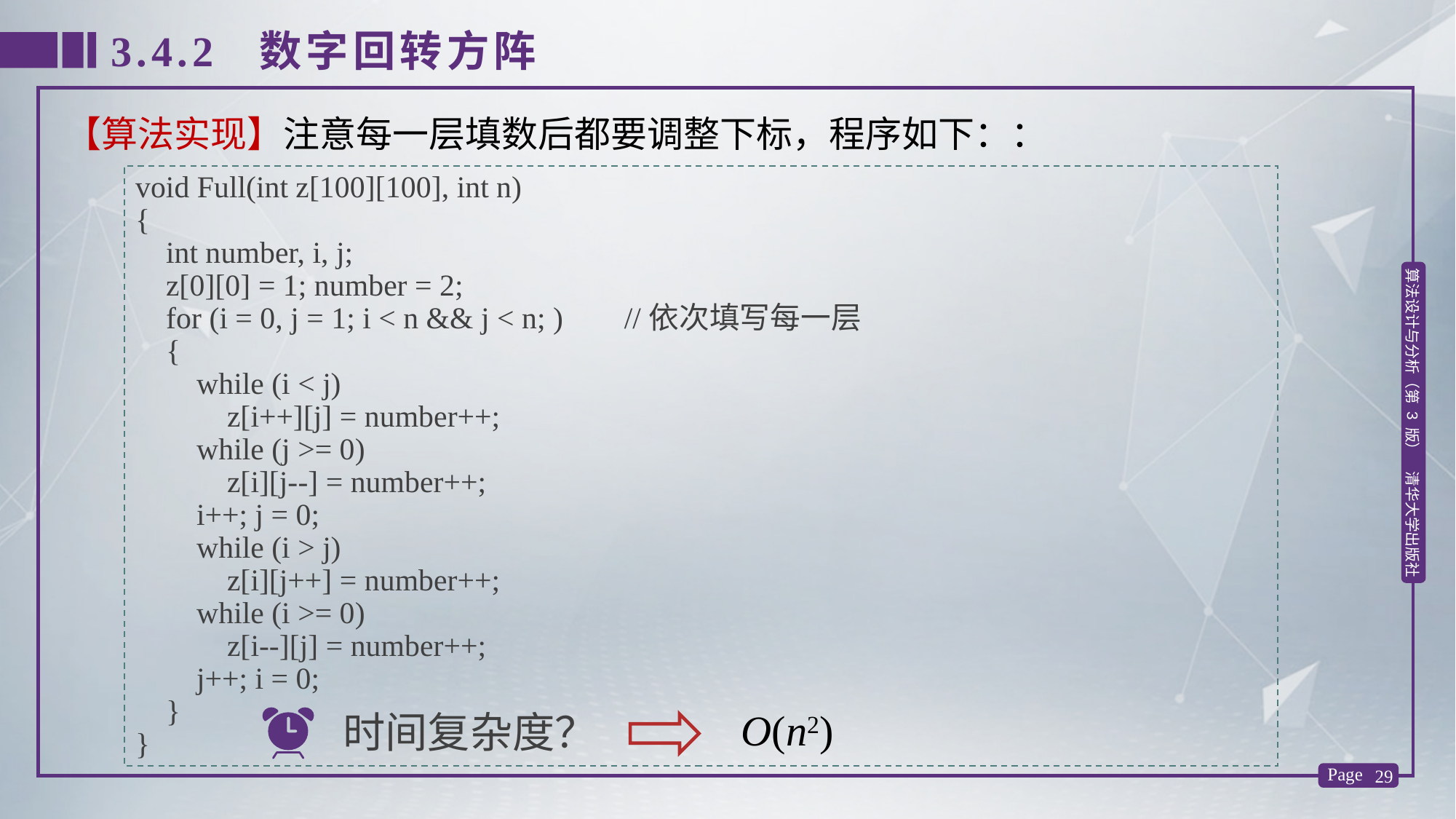

3.4.2  数字回转方阵
【算法实现】注意每一层填数后都要调整下标，程序如下：：
void Full(int z[100][100], int n)
{
    int number, i, j;
    z[0][0] = 1; number = 2;
    for (i = 0, j = 1; i < n && j < n; )        //依次填写每一层
    {
        while (i < j)
            z[i++][j] = number++;
        while (j >= 0)
            z[i][j--] = number++;
        i++; j = 0;
        while (i > j)
            z[i][j++] = number++;
        while (i >= 0)
            z[i--][j] = number++;
        j++; i = 0;
    }
}
O(n2)

时间复杂度？